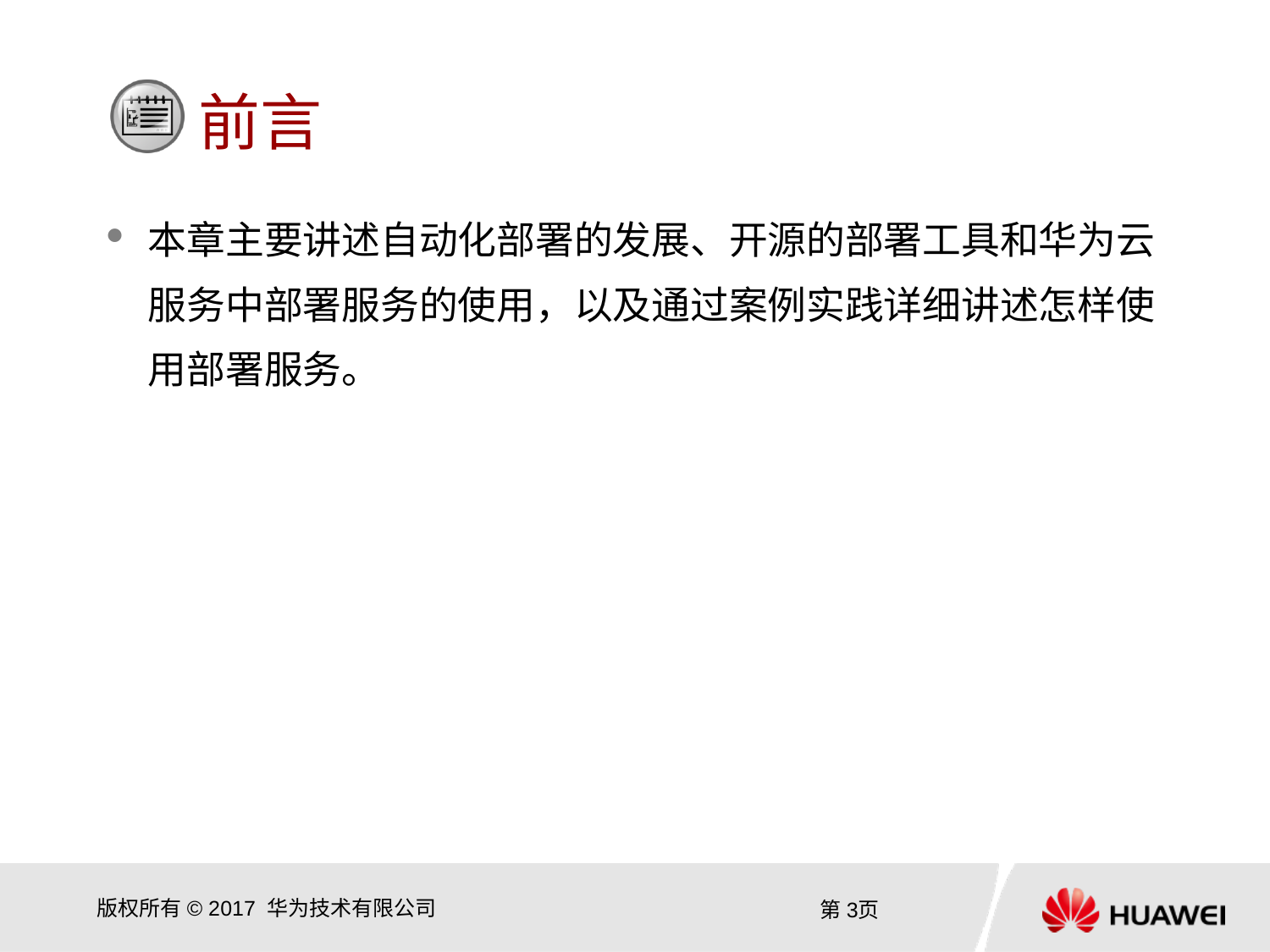

本章主要讲述自动化部署的发展、开源的部署工具和华为云服务中部署服务的使用，以及通过案例实践详细讲述怎样使用部署服务。